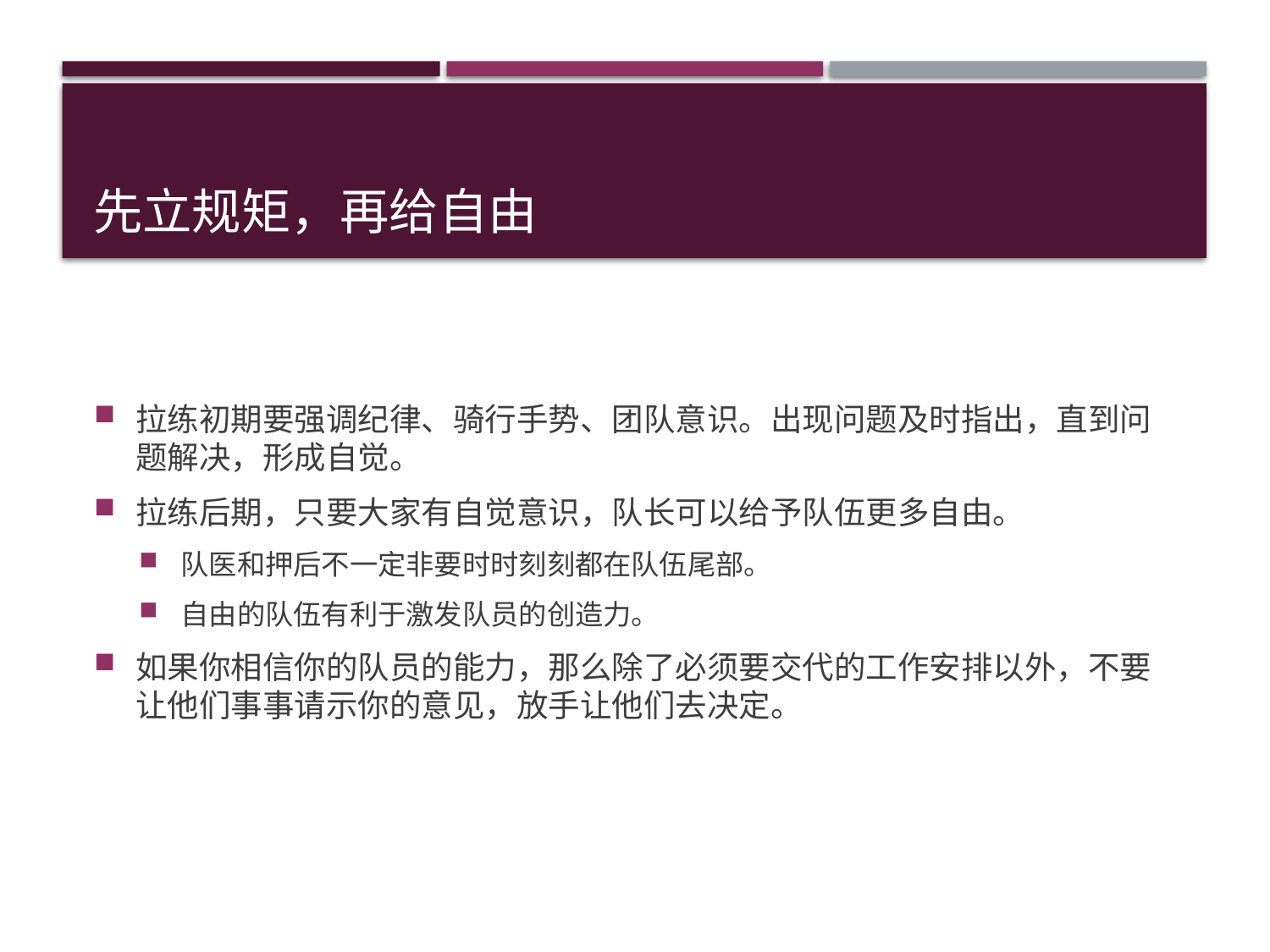

# 先立规矩，再给自由
拉练初期要强调纪律、骑行手势、团队意识。出现问题及时指出，直到问题解决，形成自觉。
拉练后期，只要大家有自觉意识，队长可以给予队伍更多自由。
队医和押后不一定非要时时刻刻都在队伍尾部。
自由的队伍有利于激发队员的创造力。
如果你相信你的队员的能力，那么除了必须要交代的工作安排以外，不要让他们事事请示你的意见，放手让他们去决定。